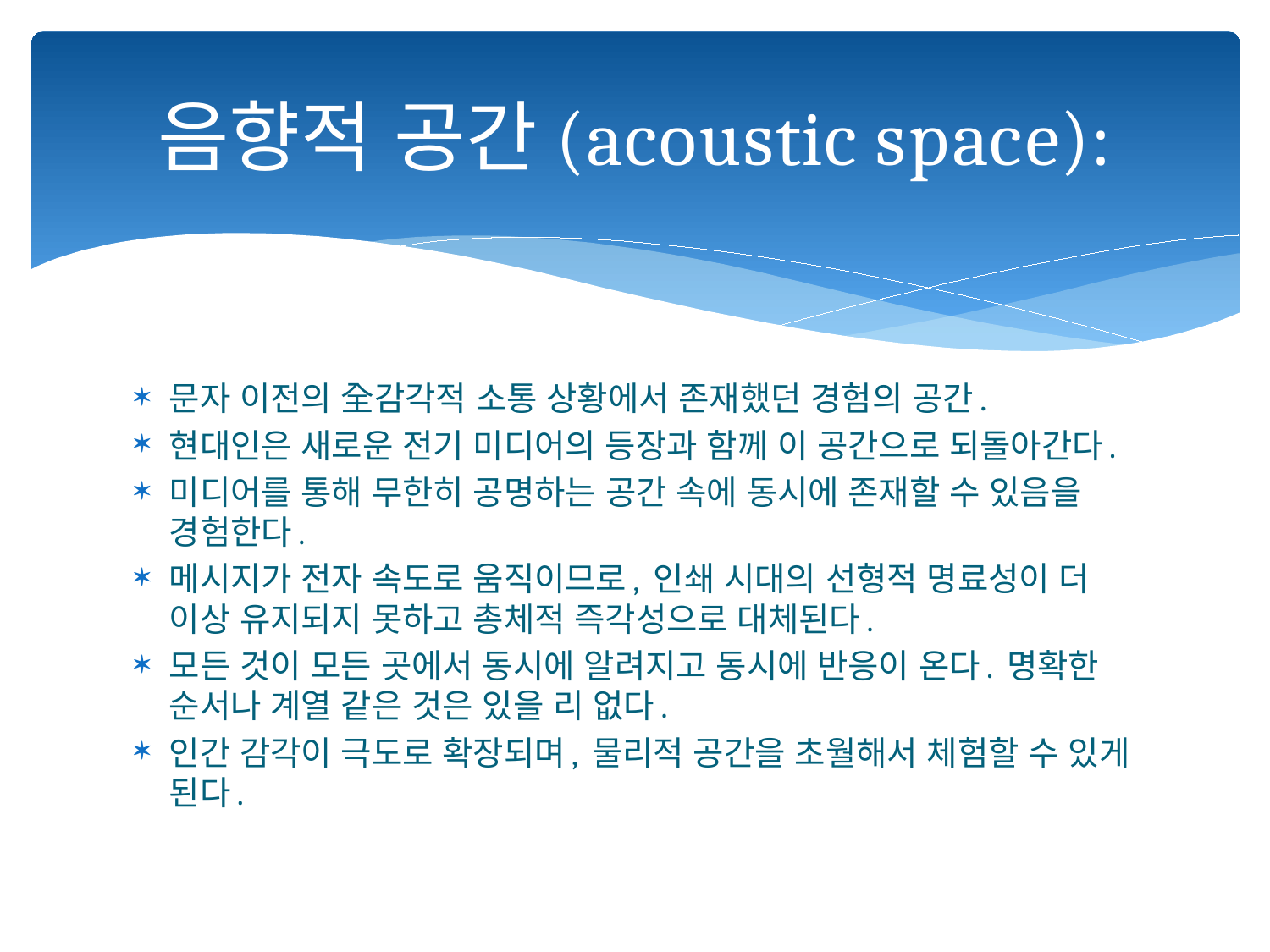

# 음향적 공간(acoustic space):
문자 이전의 全감각적 소통 상황에서 존재했던 경험의 공간.
현대인은 새로운 전기 미디어의 등장과 함께 이 공간으로 되돌아간다.
미디어를 통해 무한히 공명하는 공간 속에 동시에 존재할 수 있음을 경험한다.
메시지가 전자 속도로 움직이므로, 인쇄 시대의 선형적 명료성이 더 이상 유지되지 못하고 총체적 즉각성으로 대체된다.
모든 것이 모든 곳에서 동시에 알려지고 동시에 반응이 온다. 명확한 순서나 계열 같은 것은 있을 리 없다.
인간 감각이 극도로 확장되며, 물리적 공간을 초월해서 체험할 수 있게 된다.